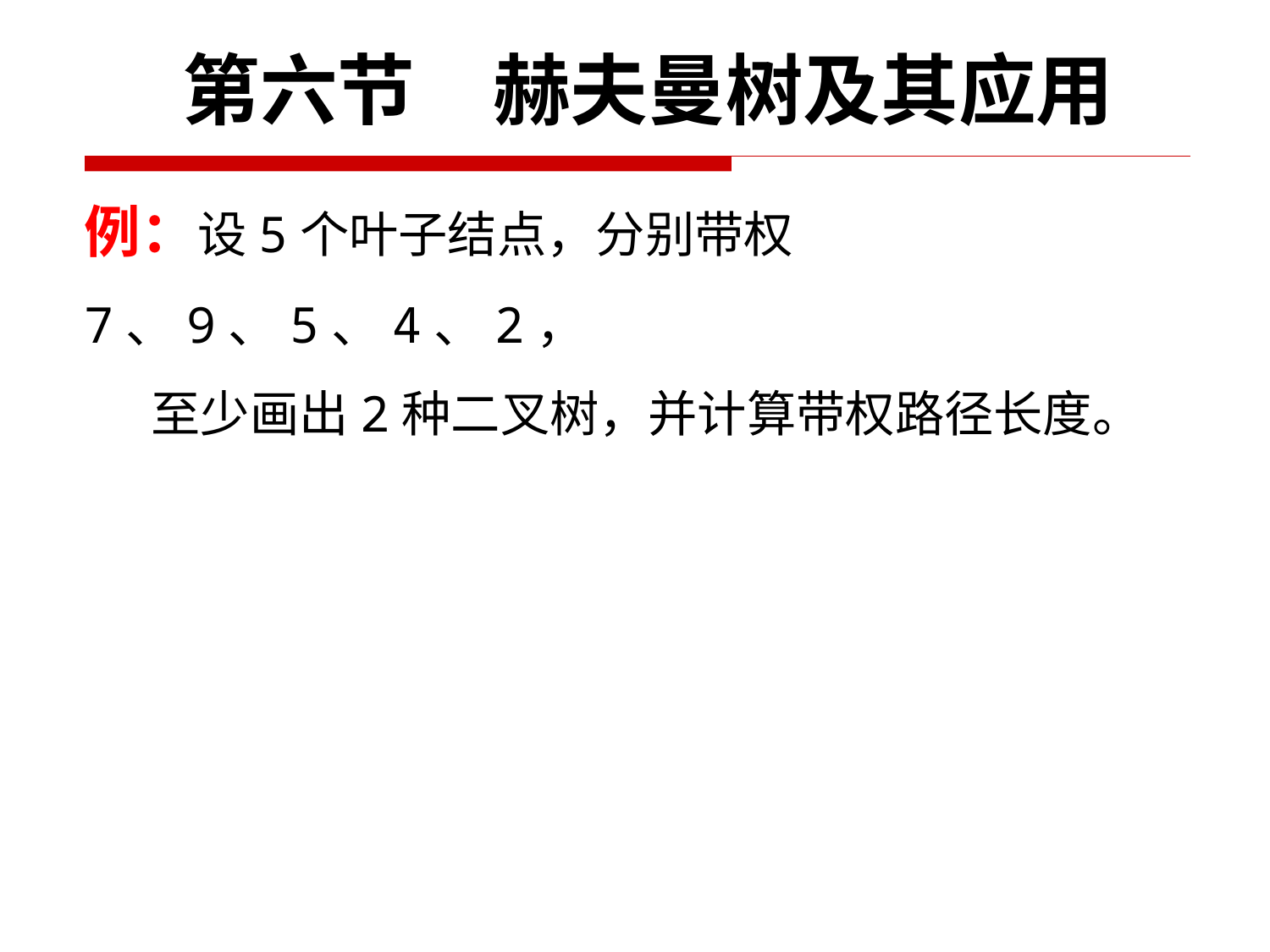

第六节　赫夫曼树及其应用
例：设5个叶子结点，分别带权7、9、5、4、2，
     至少画出2种二叉树，并计算带权路径长度。